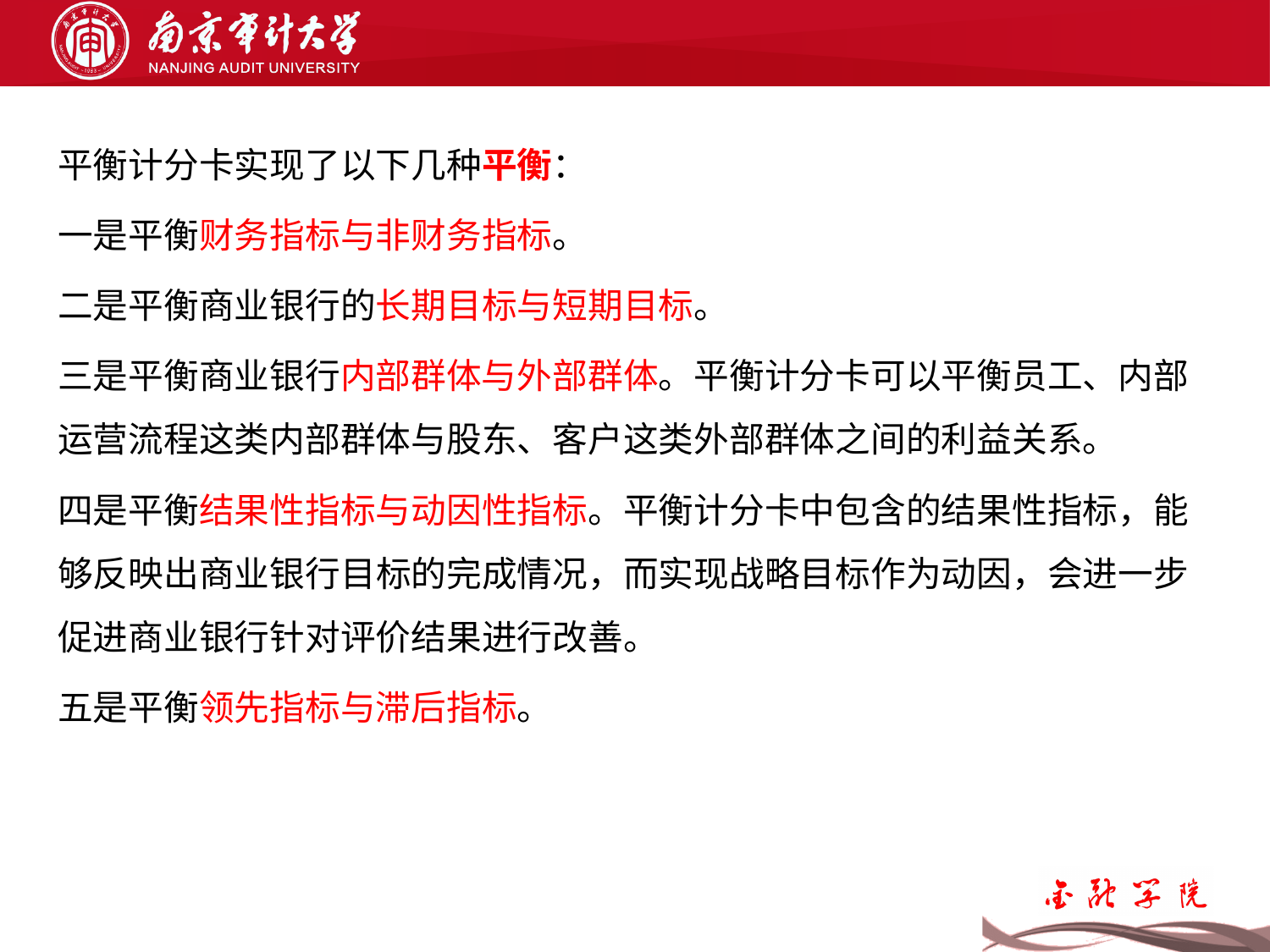

平衡计分卡实现了以下几种平衡：
一是平衡财务指标与非财务指标。
二是平衡商业银行的长期目标与短期目标。
三是平衡商业银行内部群体与外部群体。平衡计分卡可以平衡员工、内部运营流程这类内部群体与股东、客户这类外部群体之间的利益关系。
四是平衡结果性指标与动因性指标。平衡计分卡中包含的结果性指标，能够反映出商业银行目标的完成情况，而实现战略目标作为动因，会进一步促进商业银行针对评价结果进行改善。
五是平衡领先指标与滞后指标。